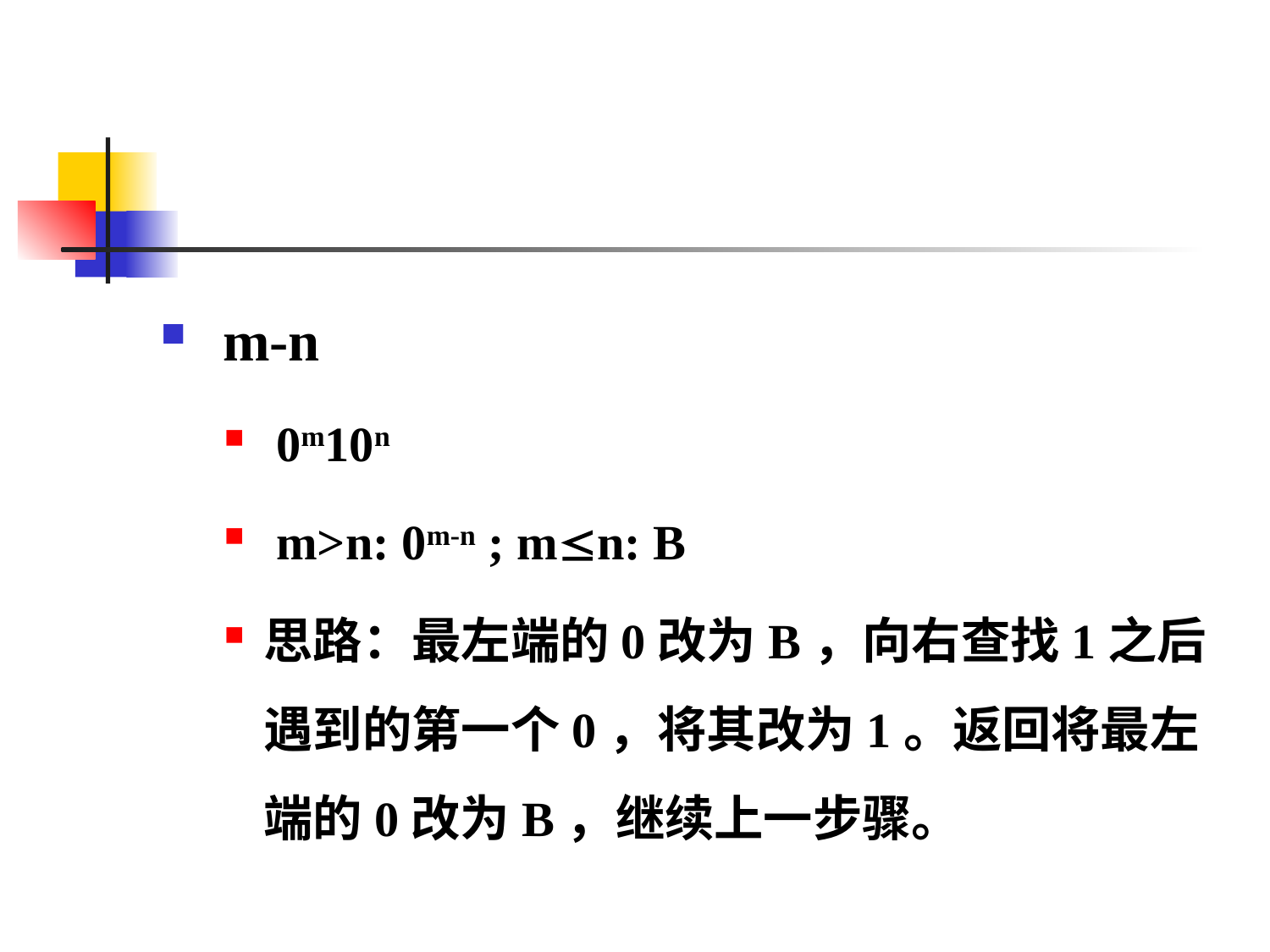

#
 m-n
 0m10n
 m>n: 0m-n ; m≤n: B
思路：最左端的0改为B，向右查找1之后遇到的第一个0，将其改为1。返回将最左端的0改为B，继续上一步骤。